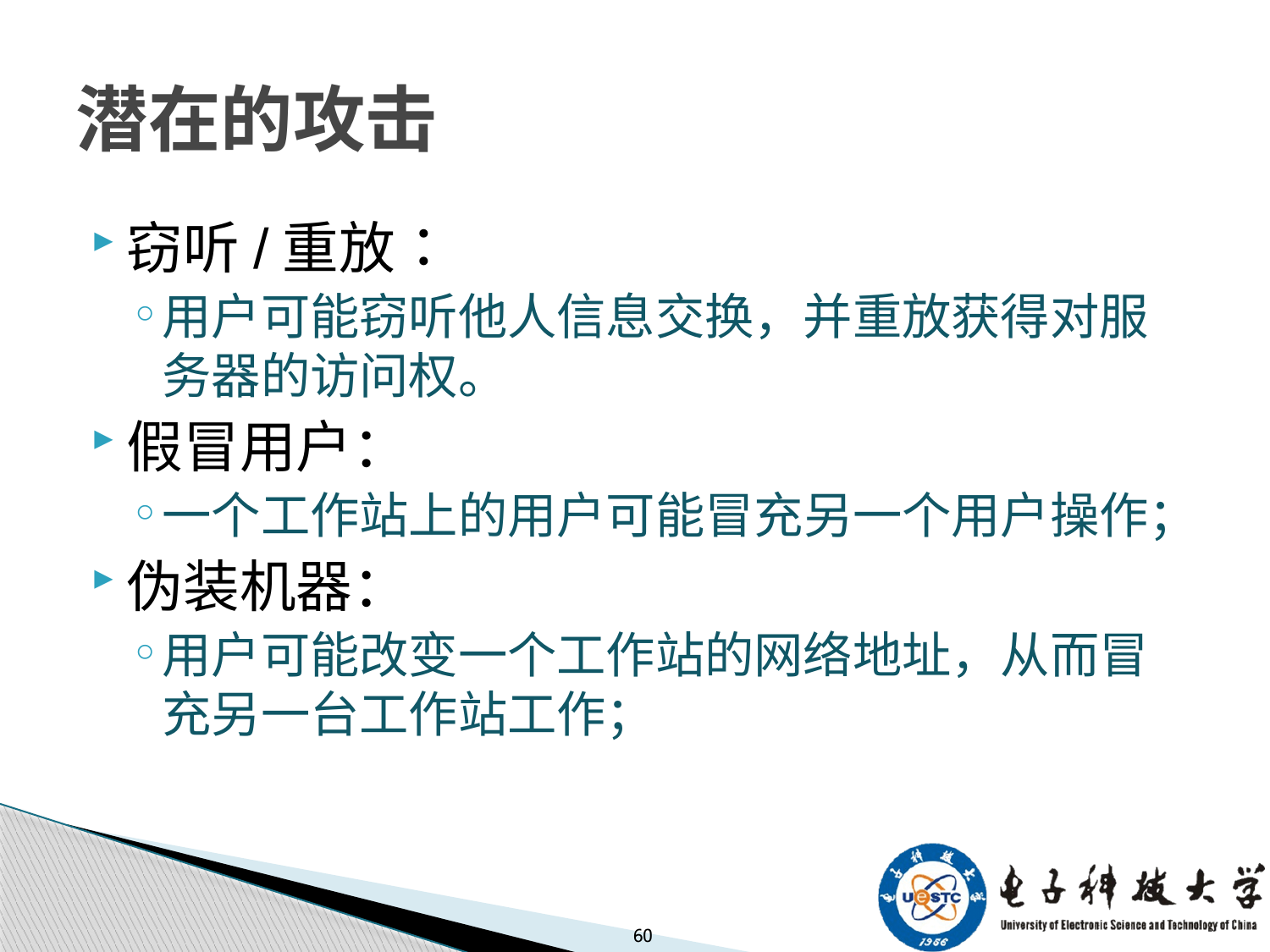

# 潜在的攻击
窃听/重放：
用户可能窃听他人信息交换，并重放获得对服务器的访问权。
假冒用户：
一个工作站上的用户可能冒充另一个用户操作；
伪装机器：
用户可能改变一个工作站的网络地址，从而冒充另一台工作站工作；

60